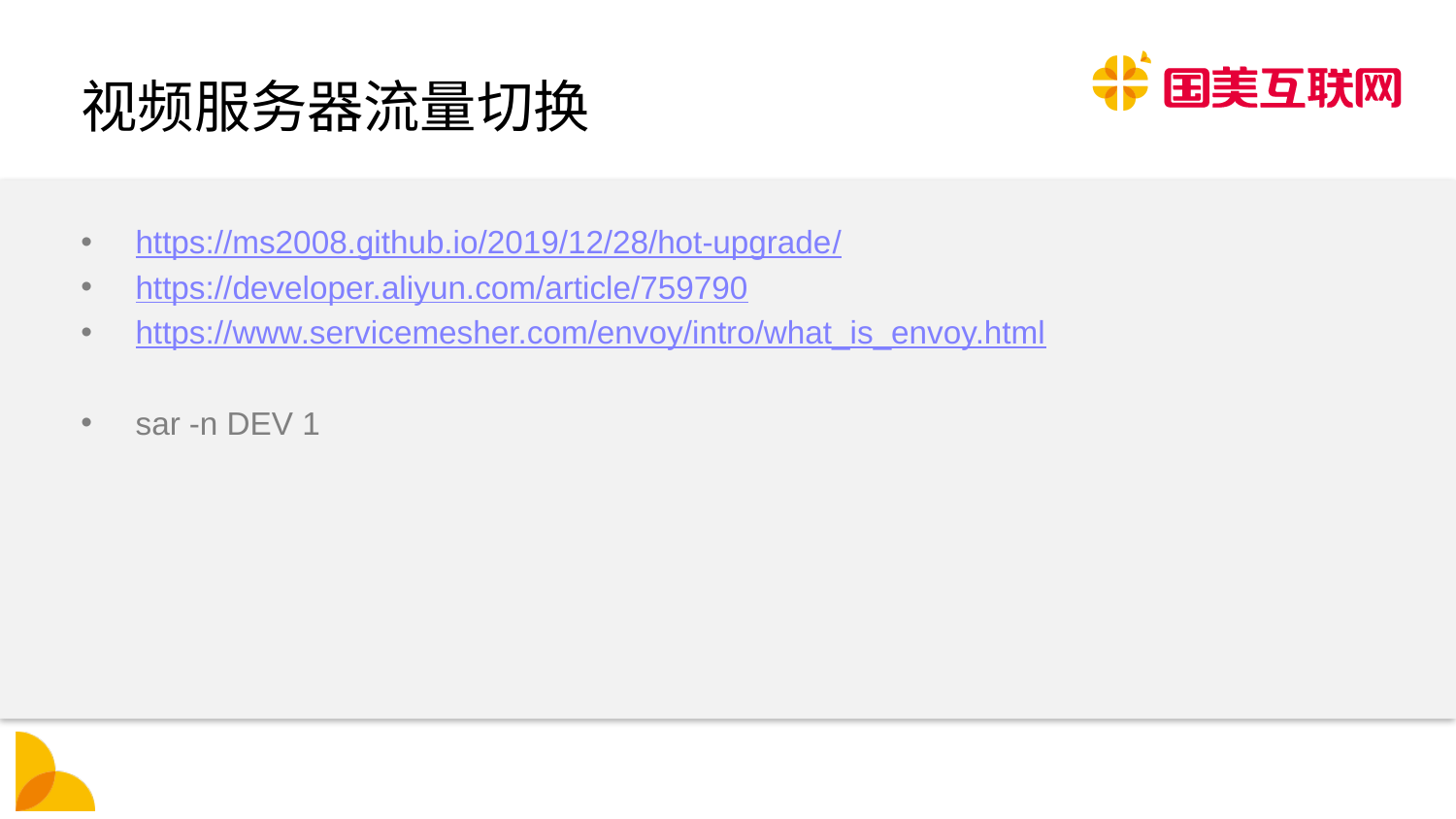

# 视频服务器流量切换
https://ms2008.github.io/2019/12/28/hot-upgrade/
https://developer.aliyun.com/article/759790
https://www.servicemesher.com/envoy/intro/what_is_envoy.html

sar -n DEV 1